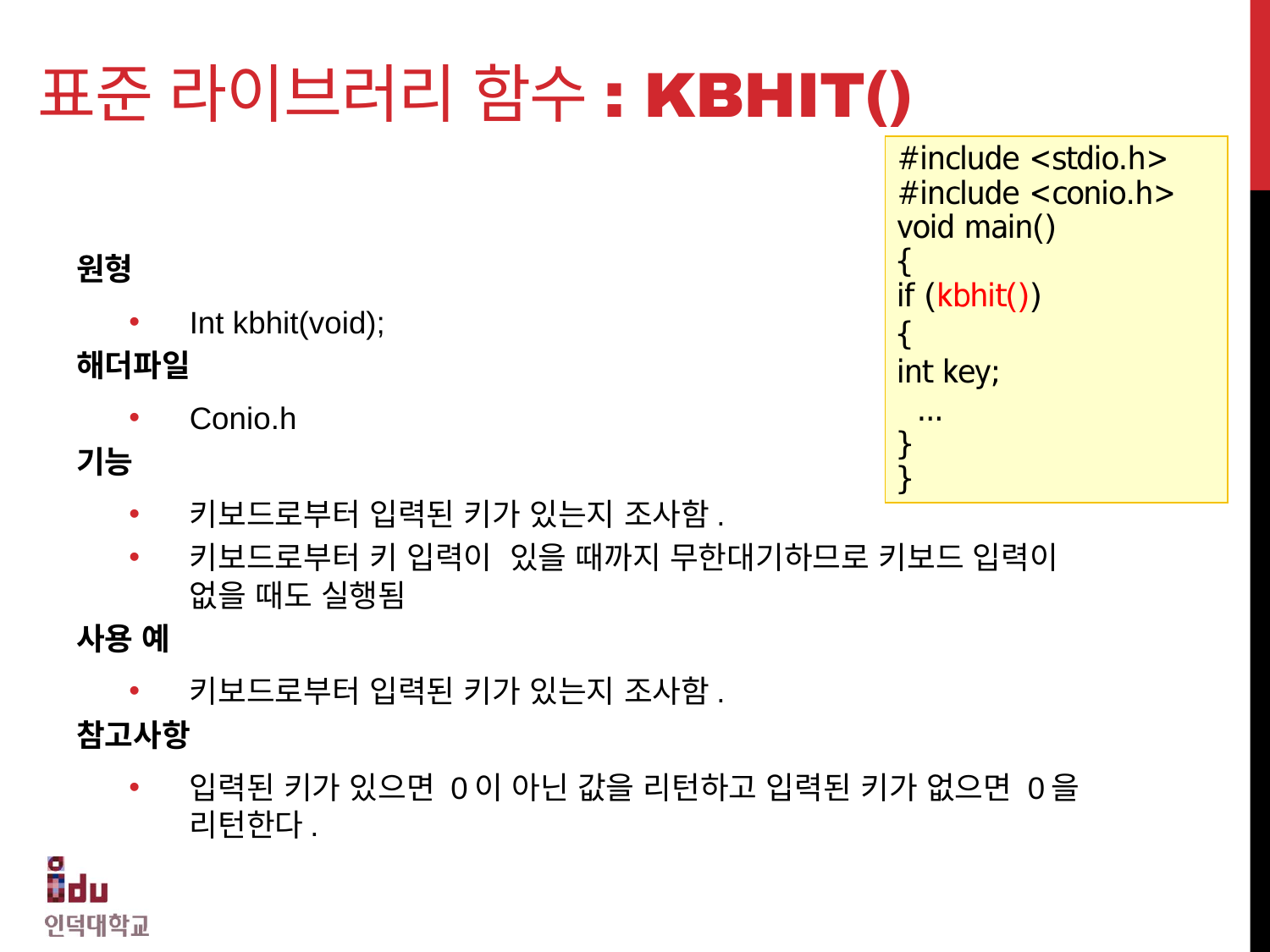

# 표준 라이브러리 함수: KBHIT()
#include <stdio.h>
#include <conio.h>
void main()
{
if (kbhit())
{
int key;
  …
}
}
원형
Int kbhit(void);
해더파일
Conio.h
기능
키보드로부터 입력된 키가 있는지 조사함.
키보드로부터 키 입력이  있을 때까지 무한대기하므로 키보드 입력이 없을 때도 실행됨
사용 예
키보드로부터 입력된 키가 있는지 조사함.
참고사항
입력된 키가 있으면 0이 아닌 값을 리턴하고 입력된 키가 없으면 0을 리턴한다.